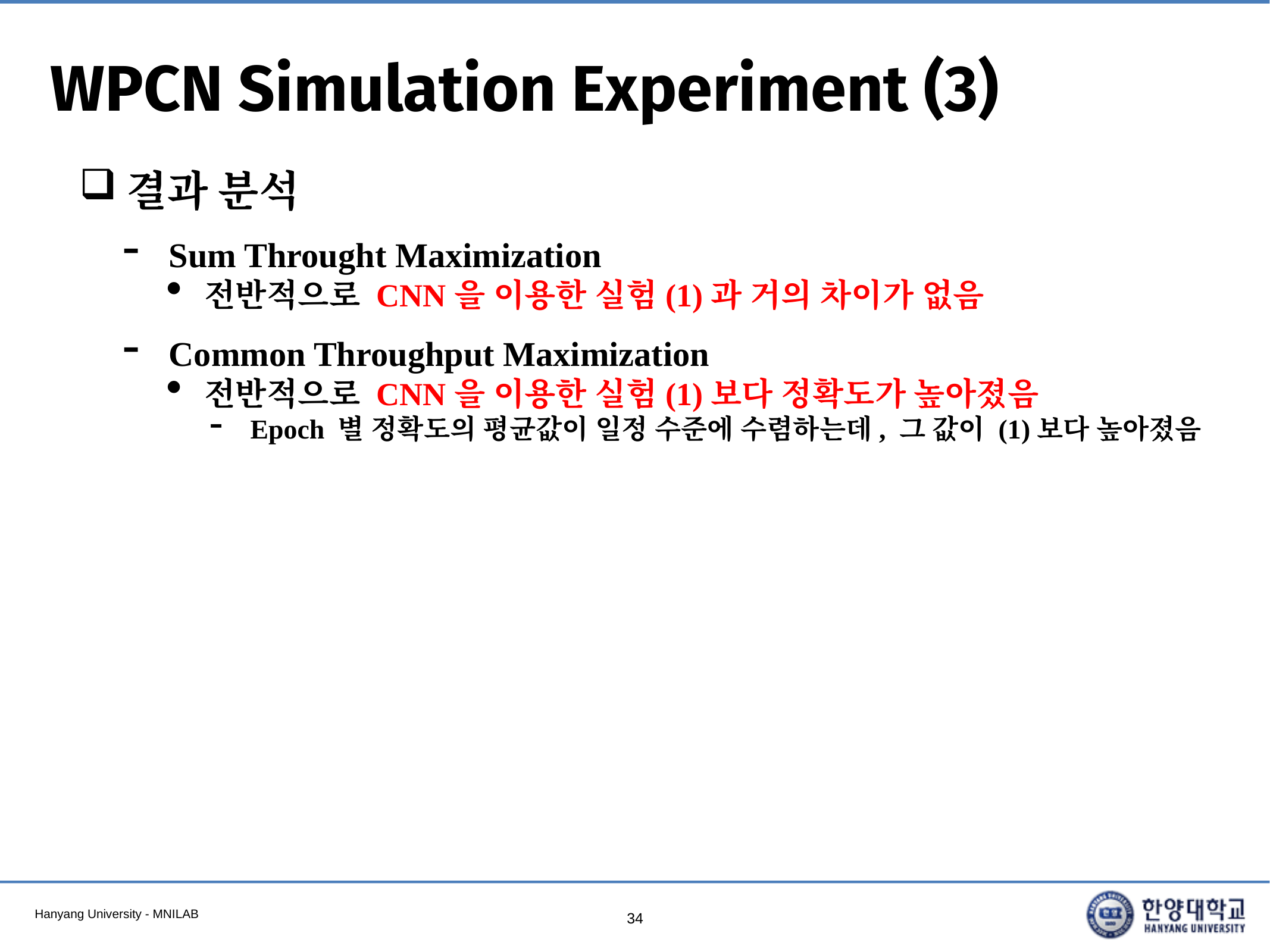

# WPCN Simulation Experiment (3)
결과 분석
Sum Throught Maximization
전반적으로 CNN을 이용한 실험(1)과 거의 차이가 없음
Common Throughput Maximization
전반적으로 CNN을 이용한 실험(1)보다 정확도가 높아졌음
Epoch 별 정확도의 평균값이 일정 수준에 수렴하는데, 그 값이 (1)보다 높아졌음
34